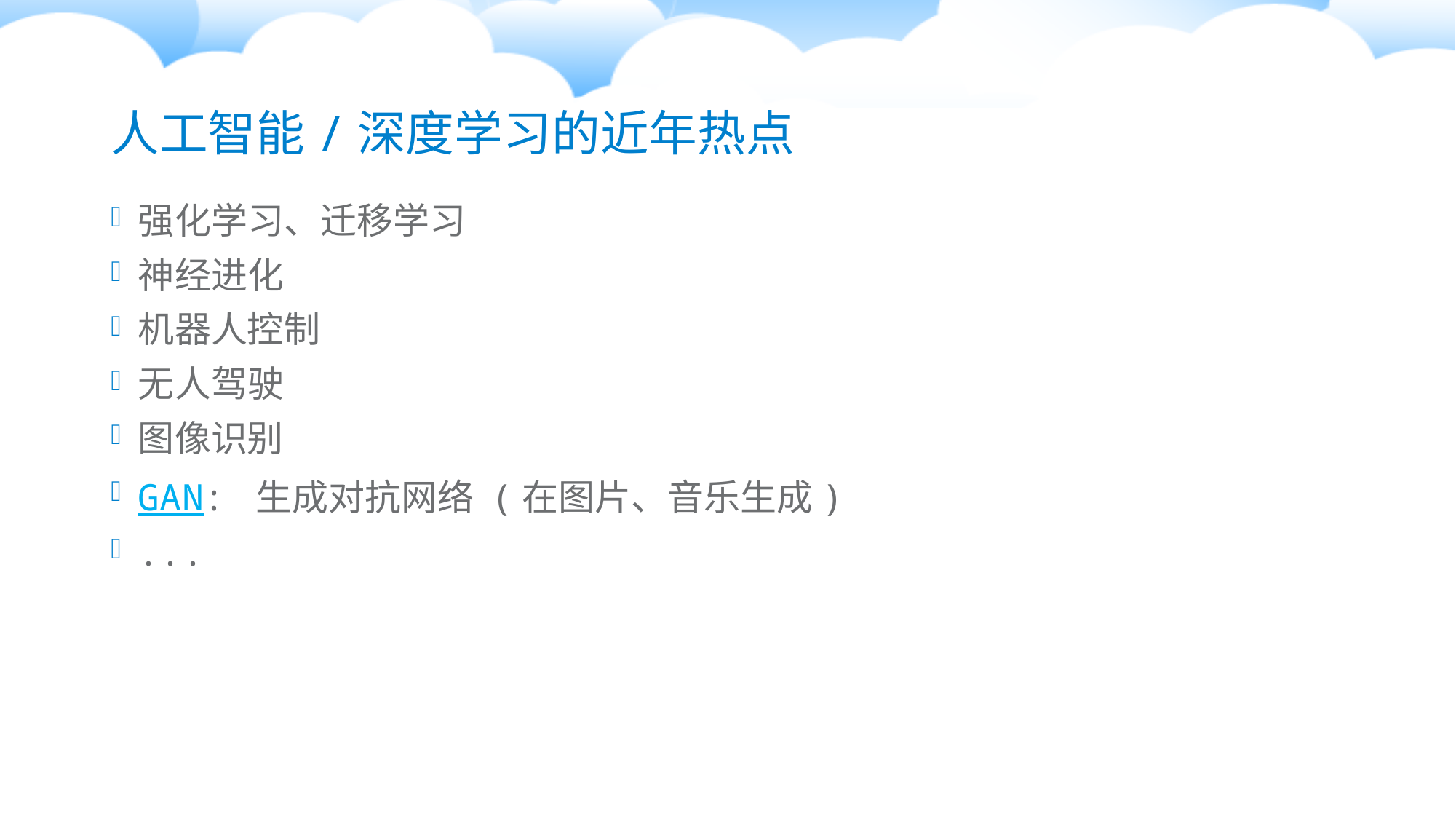

# 人工智能/深度学习的近年热点
强化学习、迁移学习
神经进化
机器人控制
无人驾驶
图像识别
GAN: 生成对抗网络 (在图片、音乐生成)
...